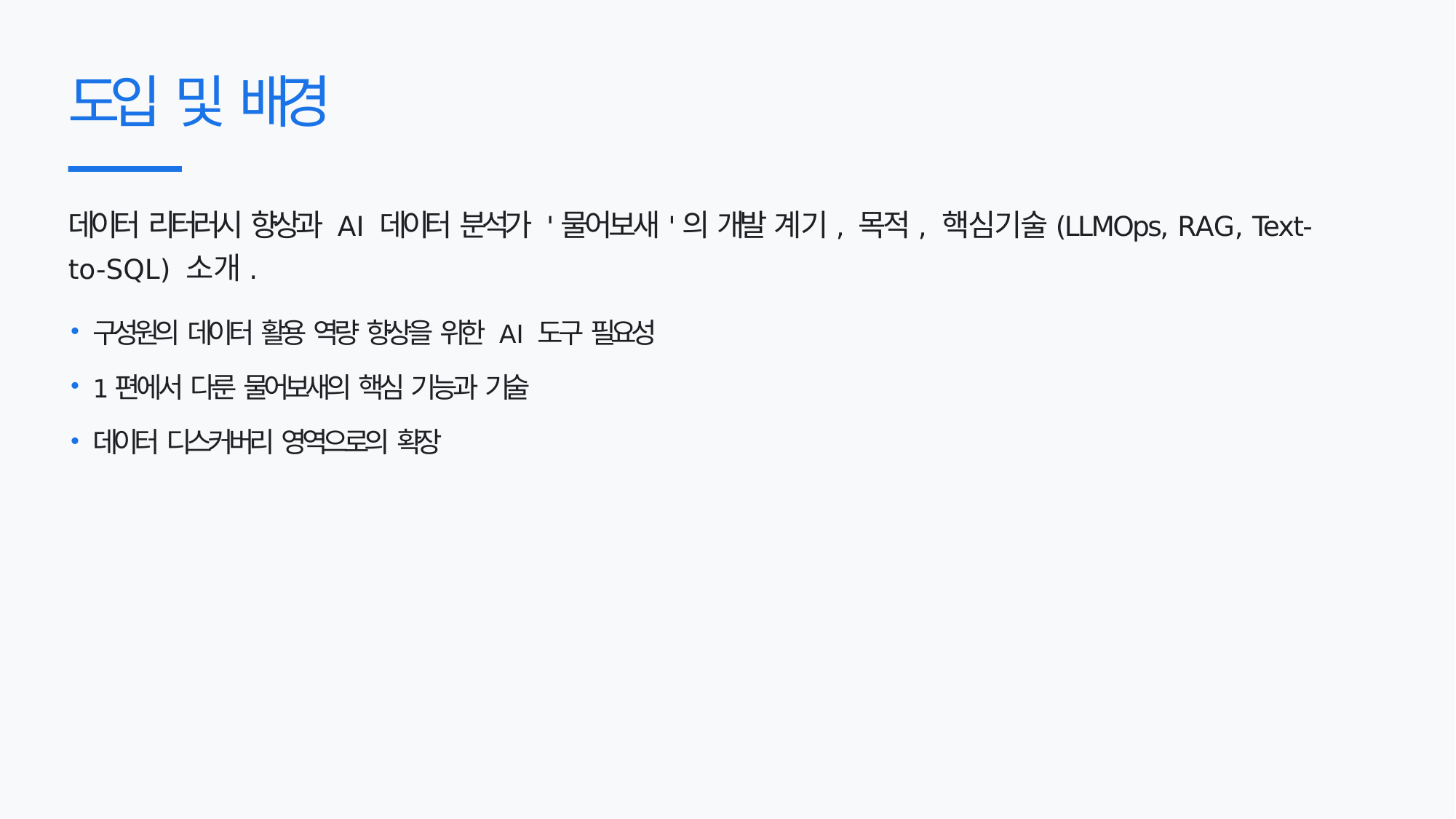

# 도입 및 배경

데이터 리터러시 향상과 AI 데이터 분석가 '물어보새'의 개발 계기, 목적, 핵심기술(LLMOps, RAG, Text-to-SQL) 소개.
구성원의 데이터 활용 역량 향상을 위한 AI 도구 필요성
1편에서 다룬 물어보새의 핵심 기능과 기술
데이터 디스커버리 영역으로의 확장